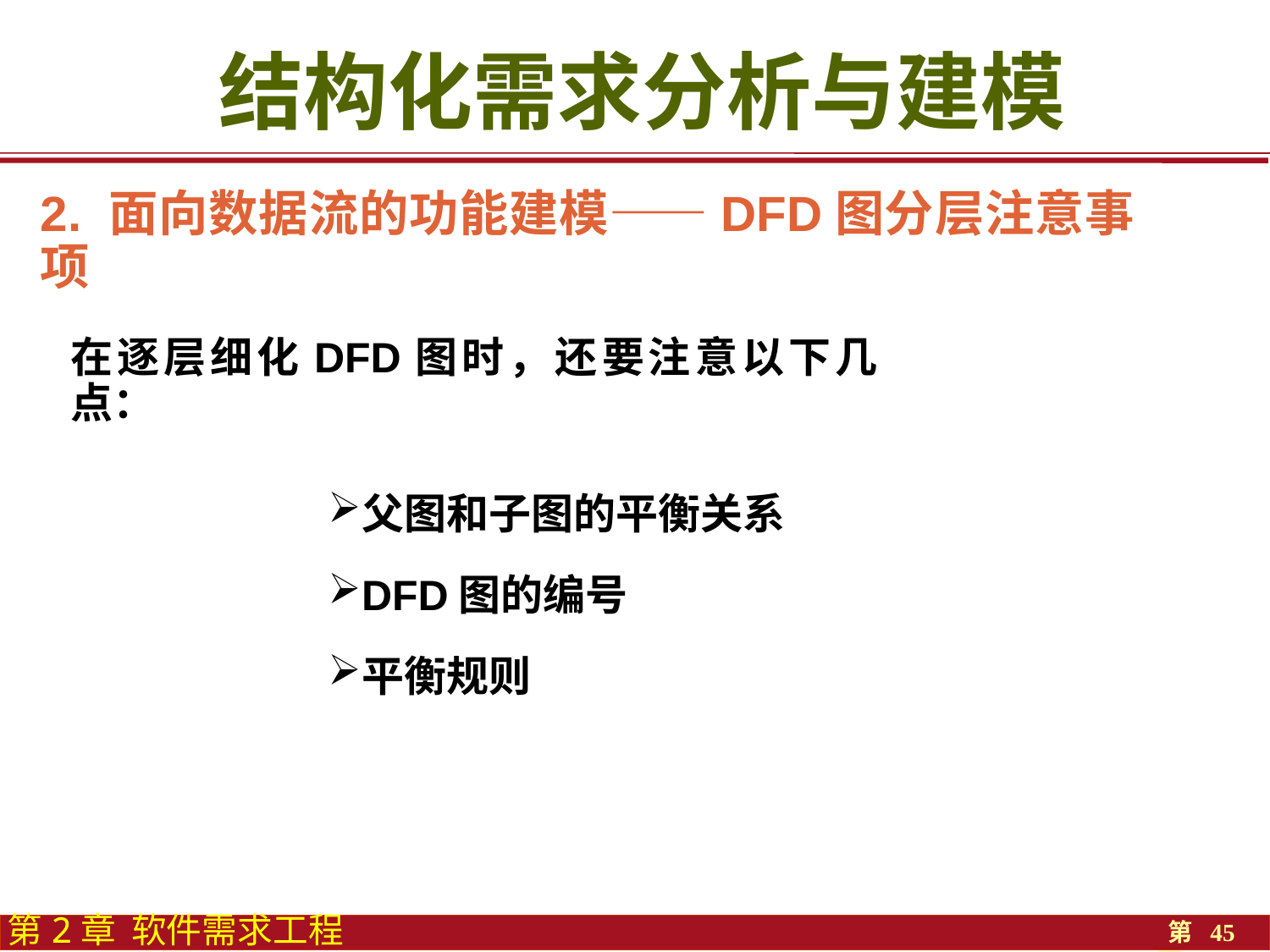

结构化需求分析与建模
2. 面向数据流的功能建模——DFD图分层注意事项
在逐层细化DFD图时，还要注意以下几点：
父图和子图的平衡关系
DFD图的编号
平衡规则